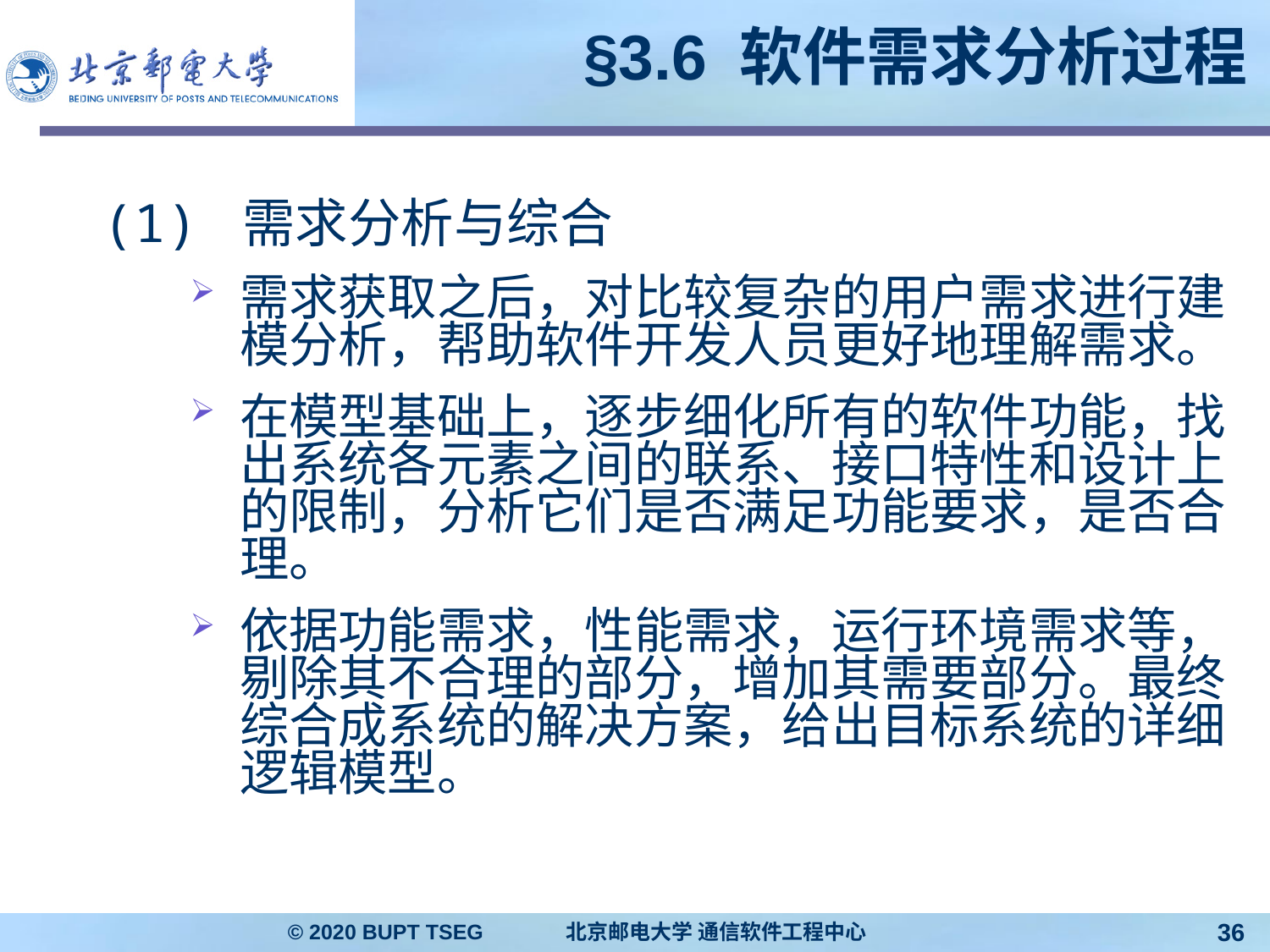

# §3.6 软件需求分析过程
(1) 需求分析与综合
需求获取之后，对比较复杂的用户需求进行建模分析，帮助软件开发人员更好地理解需求。
在模型基础上，逐步细化所有的软件功能，找出系统各元素之间的联系、接口特性和设计上的限制，分析它们是否满足功能要求，是否合理。
依据功能需求，性能需求，运行环境需求等，剔除其不合理的部分，增加其需要部分。最终综合成系统的解决方案，给出目标系统的详细逻辑模型。
© 2020 BUPT TSEG             北京邮电大学 通信软件工程中心